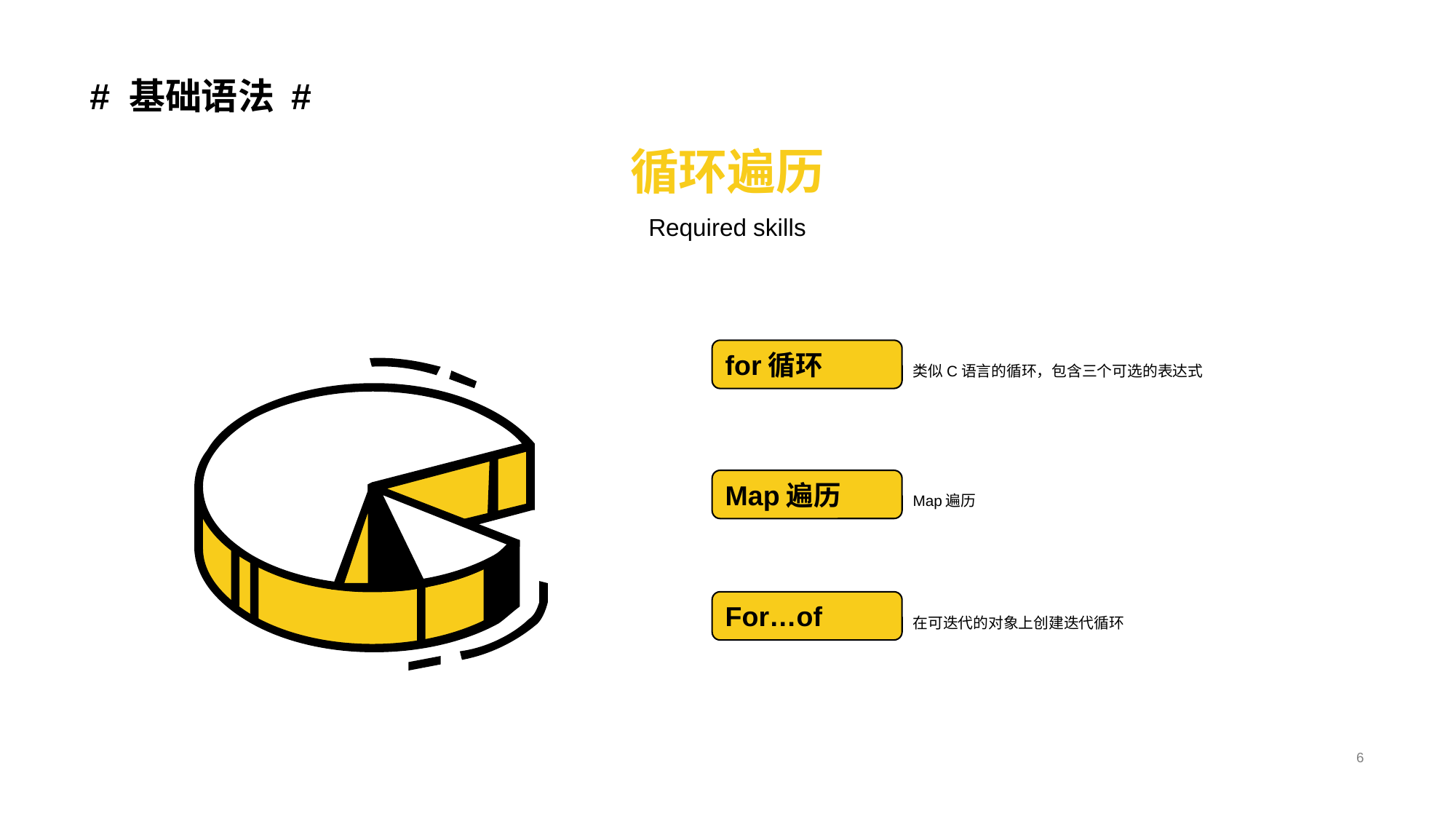

# # 基础语法 #
循环遍历
Required skills
for循环
类似C语言的循环，包含三个可选的表达式

Map遍历
Map遍历
For…of
在可迭代的对象上创建迭代循环
6